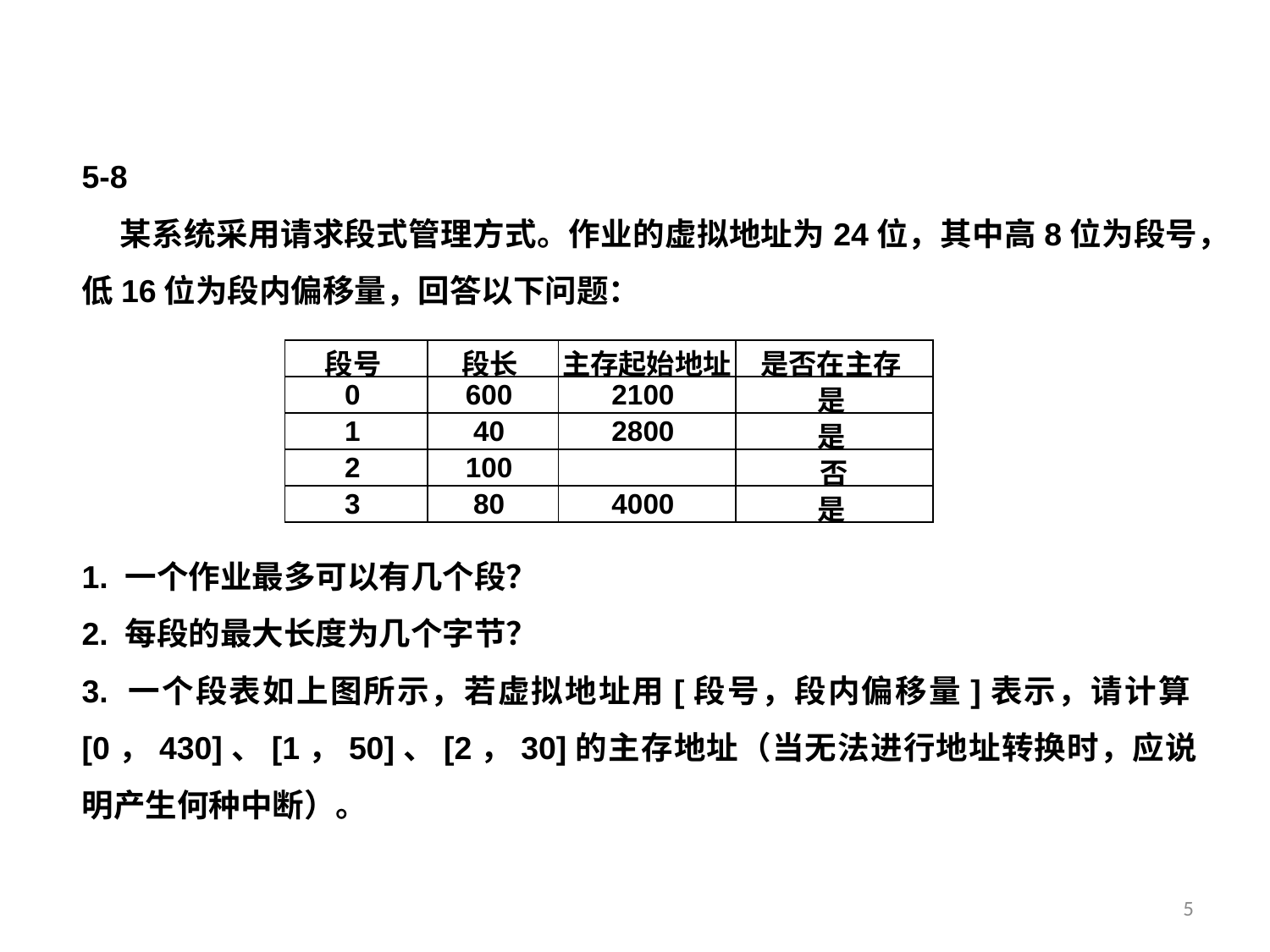

5-8
    某系统采用请求段式管理方式。作业的虚拟地址为24位，其中高8位为段号，低16位为段内偏移量，回答以下问题：

1. 一个作业最多可以有几个段？
2. 每段的最大长度为几个字节？
3. 一个段表如上图所示，若虚拟地址用[段号，段内偏移量]表示，请计算[0，430]、[1，50]、[2，30]的主存地址（当无法进行地址转换时，应说明产生何种中断）。

| 段号 | 段长 | 主存起始地址 | 是否在主存 |
| --- | --- | --- | --- |
| 0 | 600 | 2100 | 是 |
| 1 | 40 | 2800 | 是 |
| 2 | 100 |  | 否 |
| 3 | 80 | 4000 | 是 |
5